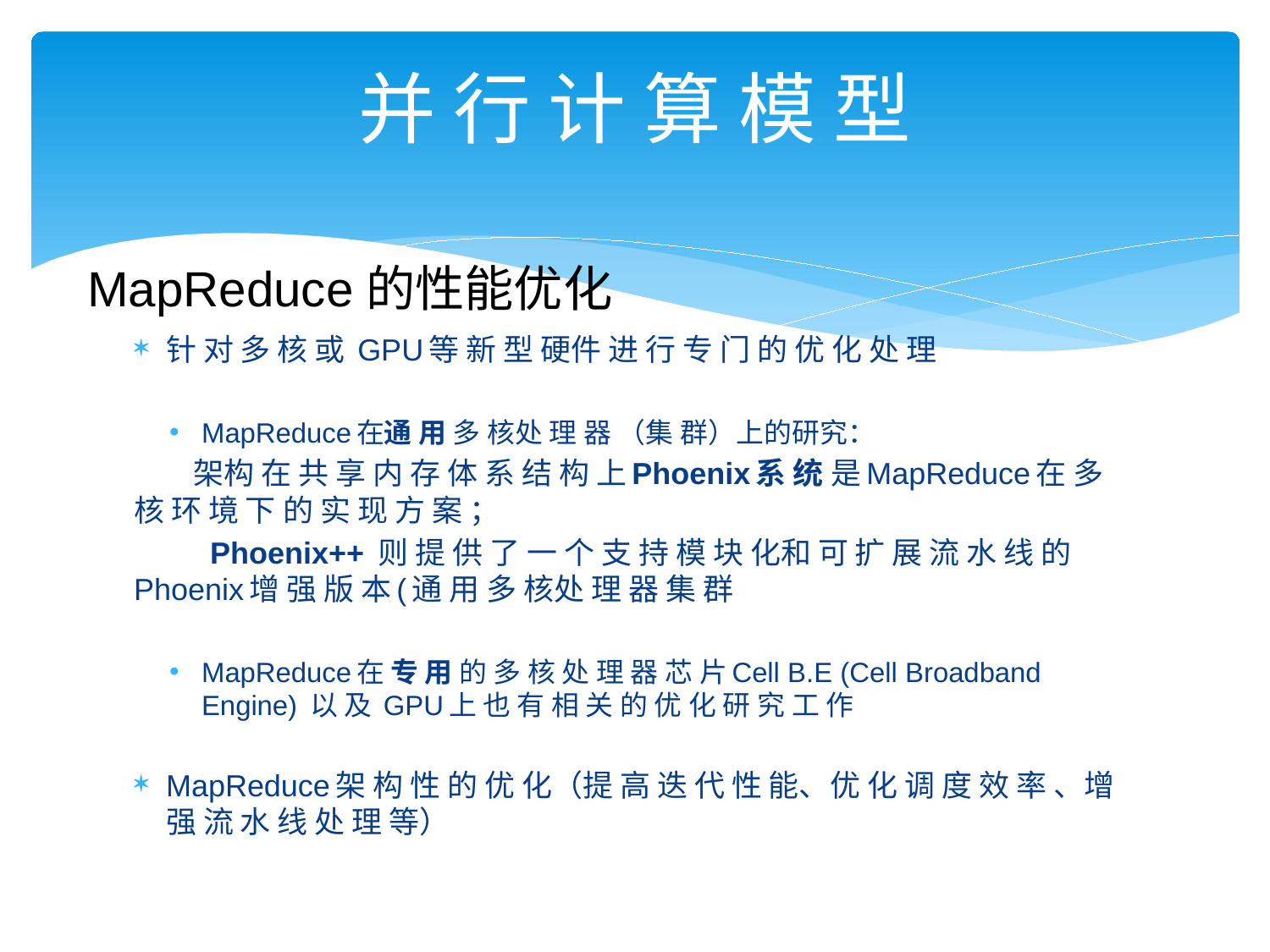

# 并 行 计 算 模 型
MapReduce的性能优化
针 对 多 核 或 GPU等 新 型 硬件 进 行 专 门 的 优 化 处 理

MapReduce在通 用 多 核处 理 器 （集 群）上的研究：
        架构 在 共 享 内 存 体 系 结 构 上Phoenix系 统 是MapReduce在 多 核 环 境 下 的 实 现 方 案 ；
         Phoenix++ 则 提 供 了 一 个 支 持 模 块 化和 可 扩 展 流 水 线 的Phoenix增 强 版 本(通 用 多 核处 理 器 集 群

MapReduce在 专 用 的 多 核 处 理 器 芯 片Cell B.E (Cell Broadband Engine) 以 及 GPU上 也 有 相 关 的 优 化 研 究 工 作

MapReduce架 构 性 的 优 化（提 高 迭 代 性 能、优 化 调 度 效 率 、增 强 流 水 线 处 理 等）